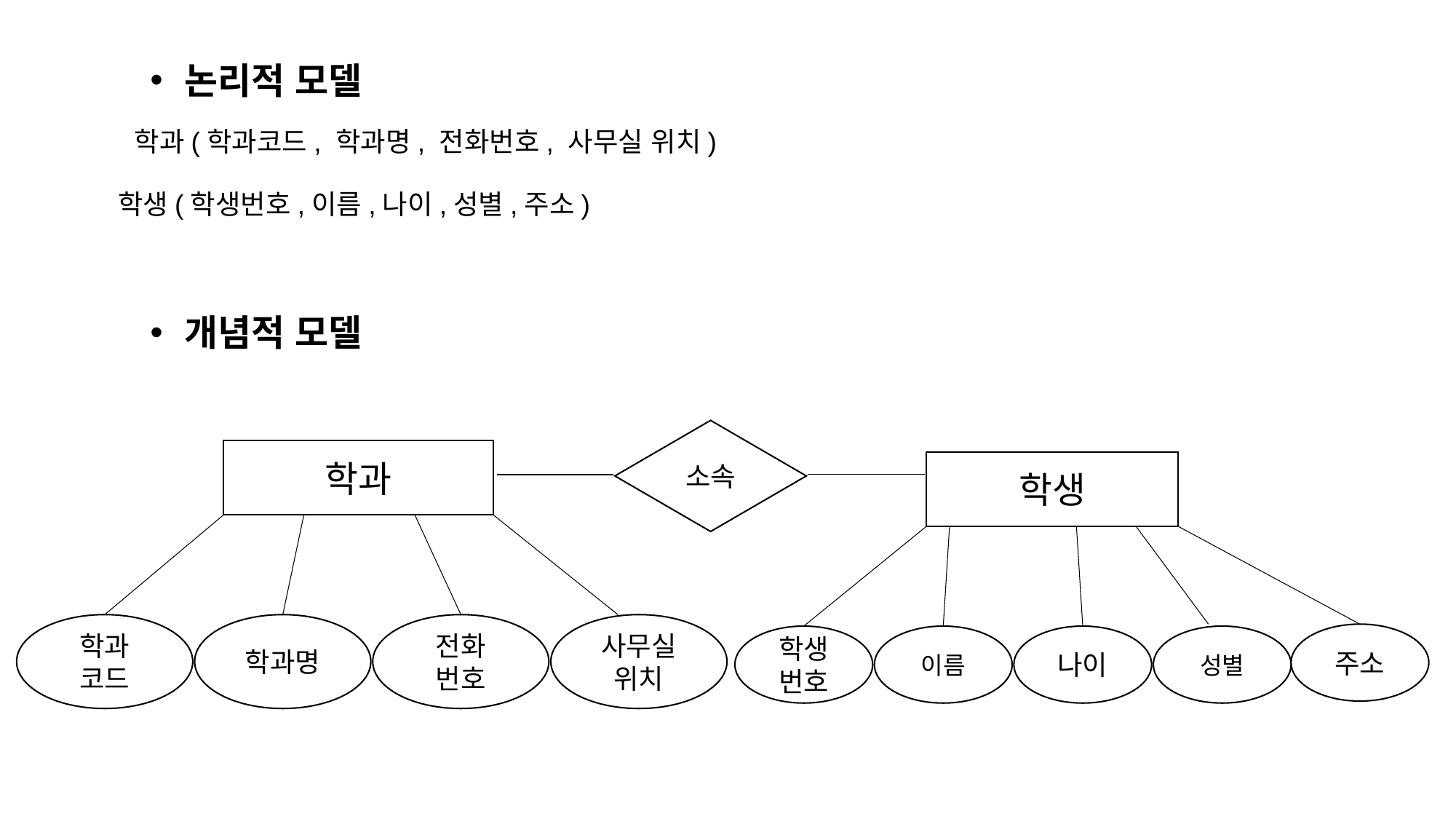

논리적 모델
학과(학과코드, 학과명, 전화번호, 사무실 위치)
학생(학생번호,이름,나이,성별,주소)
개념적 모델
소속
학과
전화
번호
사무실
위치
학과
코드
학과명
학생
주소
나이
성별
학생
번호
이름